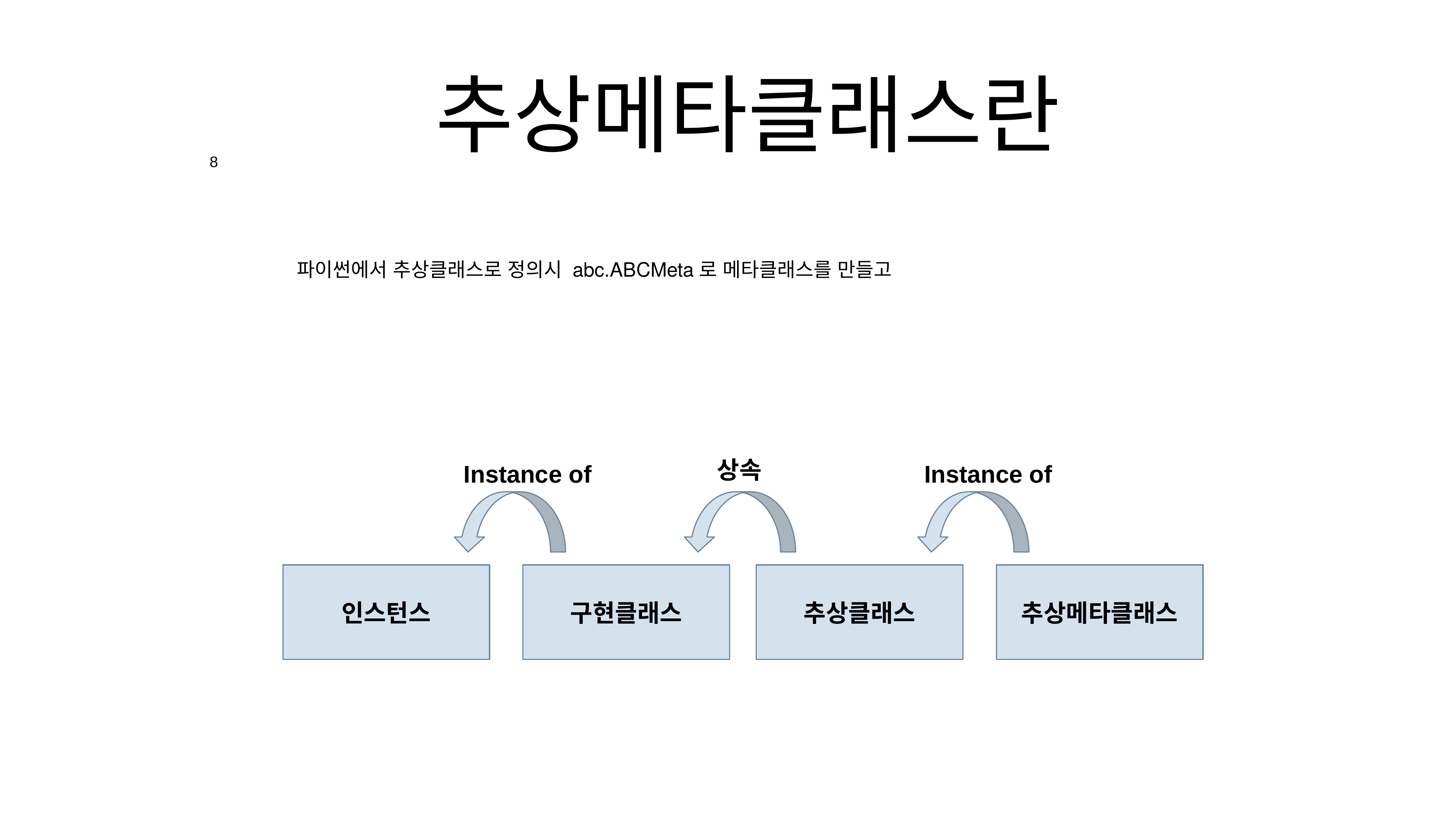

# 추상메타클래스란
8
파이썬에서 추상클래스로 정의시 abc.ABCMeta로 메타클래스를 만들고
상속
Instance of
Instance of

인스턴스

구현클래스

추상클래스

추상메타클래스